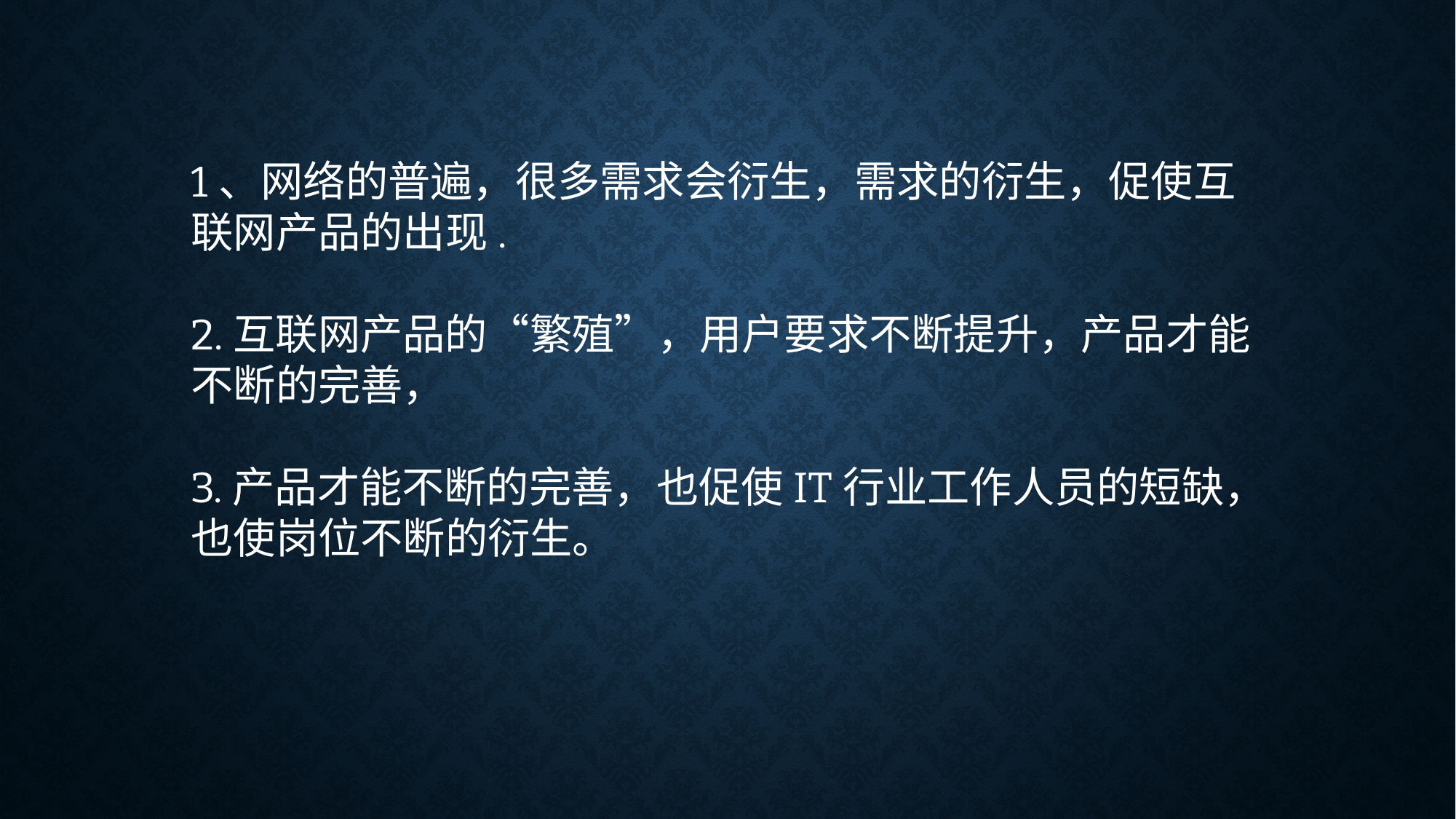

1、网络的普遍，很多需求会衍生，需求的衍生，促使互联网产品的出现.

2.互联网产品的“繁殖”，用户要求不断提升，产品才能不断的完善，

3.产品才能不断的完善，也促使IT行业工作人员的短缺，也使岗位不断的衍生。